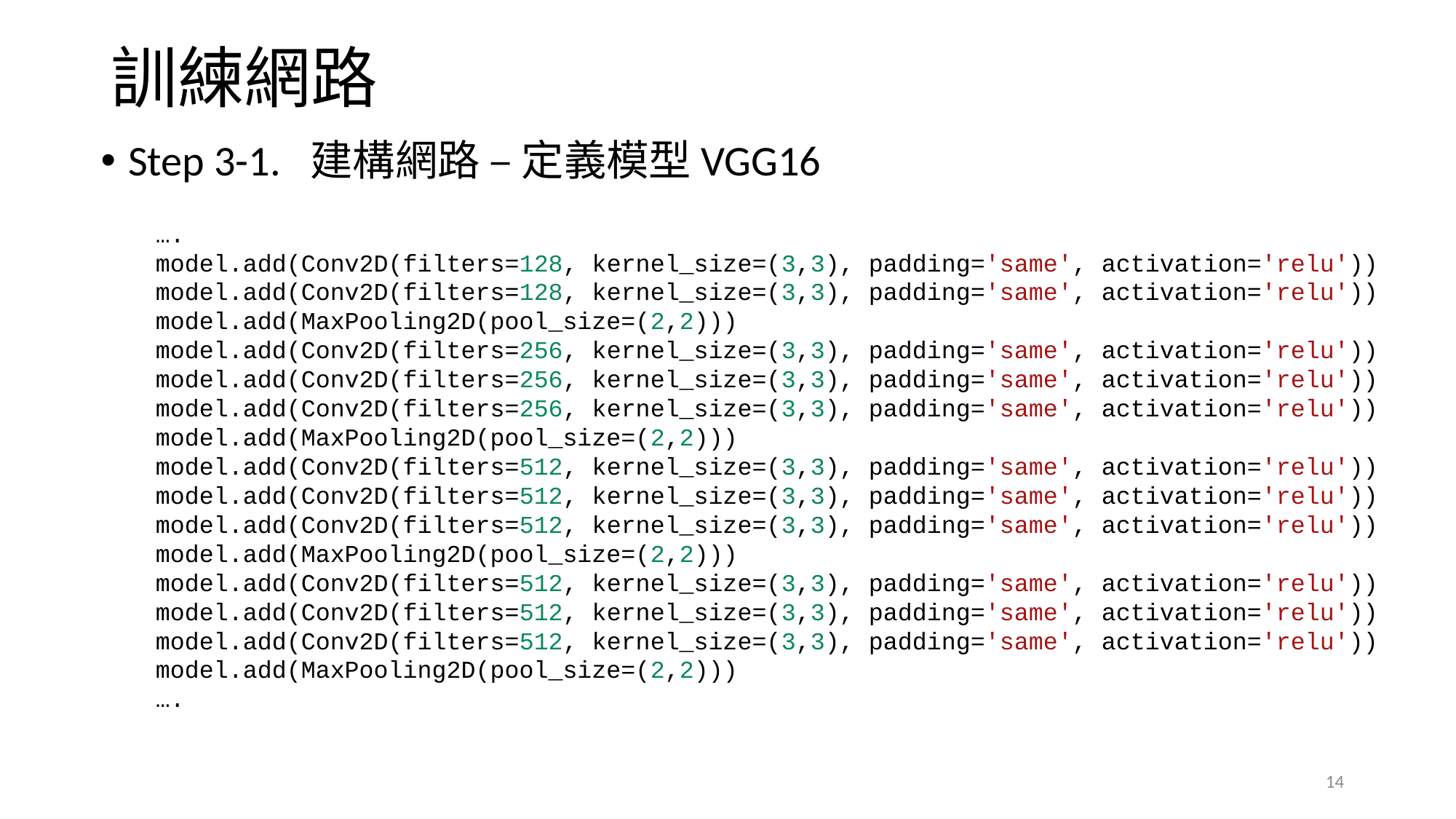

# 訓練網路
Step 3-1.  建構網路 – 定義模型VGG16
….
model.add(Conv2D(filters=128, kernel_size=(3,3), padding='same', activation='relu'))
model.add(Conv2D(filters=128, kernel_size=(3,3), padding='same', activation='relu'))
model.add(MaxPooling2D(pool_size=(2,2)))
model.add(Conv2D(filters=256, kernel_size=(3,3), padding='same', activation='relu'))
model.add(Conv2D(filters=256, kernel_size=(3,3), padding='same', activation='relu'))
model.add(Conv2D(filters=256, kernel_size=(3,3), padding='same', activation='relu'))
model.add(MaxPooling2D(pool_size=(2,2)))
model.add(Conv2D(filters=512, kernel_size=(3,3), padding='same', activation='relu'))
model.add(Conv2D(filters=512, kernel_size=(3,3), padding='same', activation='relu'))
model.add(Conv2D(filters=512, kernel_size=(3,3), padding='same', activation='relu'))
model.add(MaxPooling2D(pool_size=(2,2)))
model.add(Conv2D(filters=512, kernel_size=(3,3), padding='same', activation='relu'))
model.add(Conv2D(filters=512, kernel_size=(3,3), padding='same', activation='relu'))
model.add(Conv2D(filters=512, kernel_size=(3,3), padding='same', activation='relu'))
model.add(MaxPooling2D(pool_size=(2,2)))
….

14